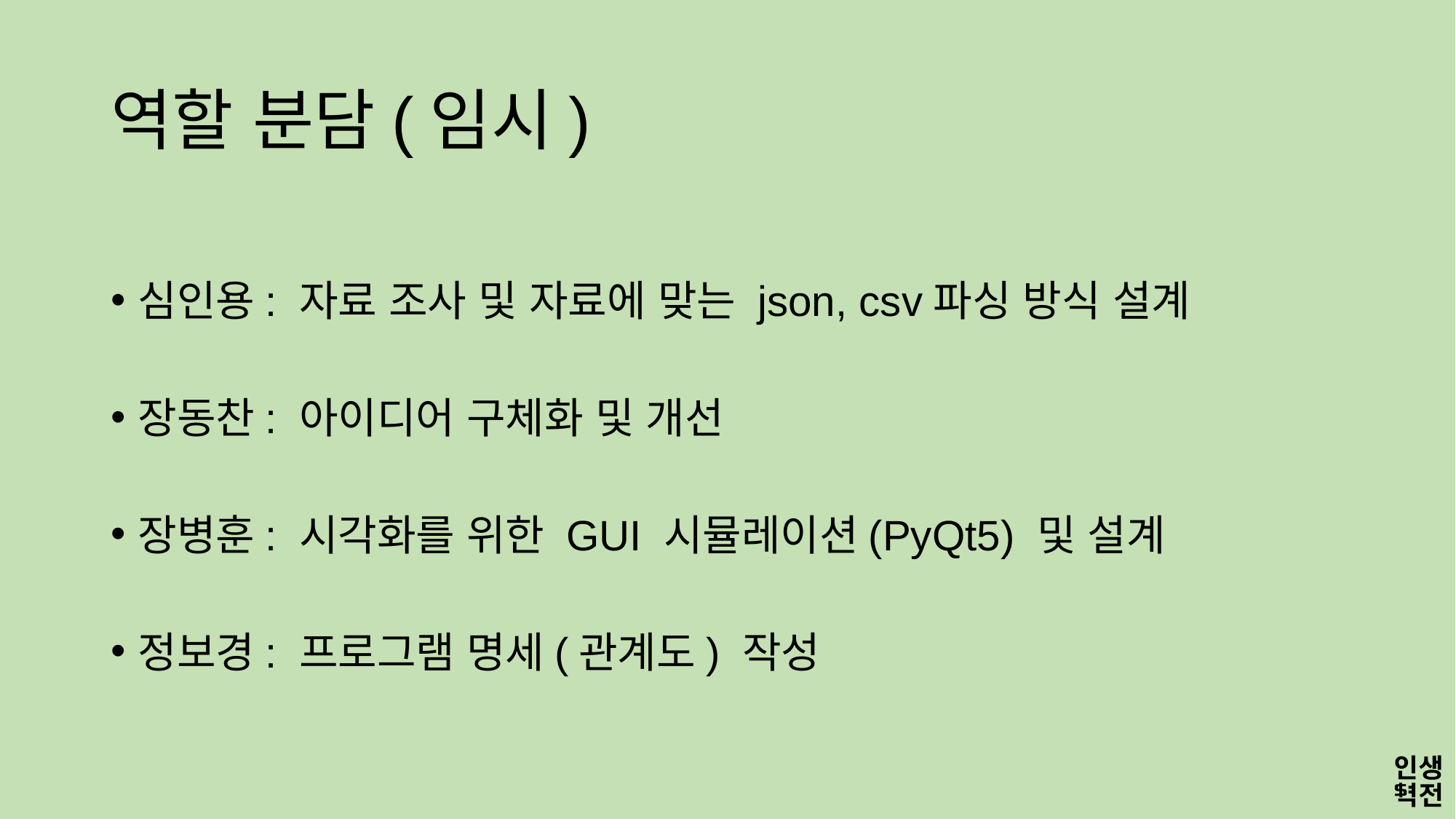

# 역할 분담(임시)
심인용: 자료 조사 및 자료에 맞는 json, csv파싱 방식 설계
장동찬: 아이디어 구체화 및 개선
장병훈: 시각화를 위한 GUI 시뮬레이션(PyQt5) 및 설계
정보경: 프로그램 명세(관계도) 작성